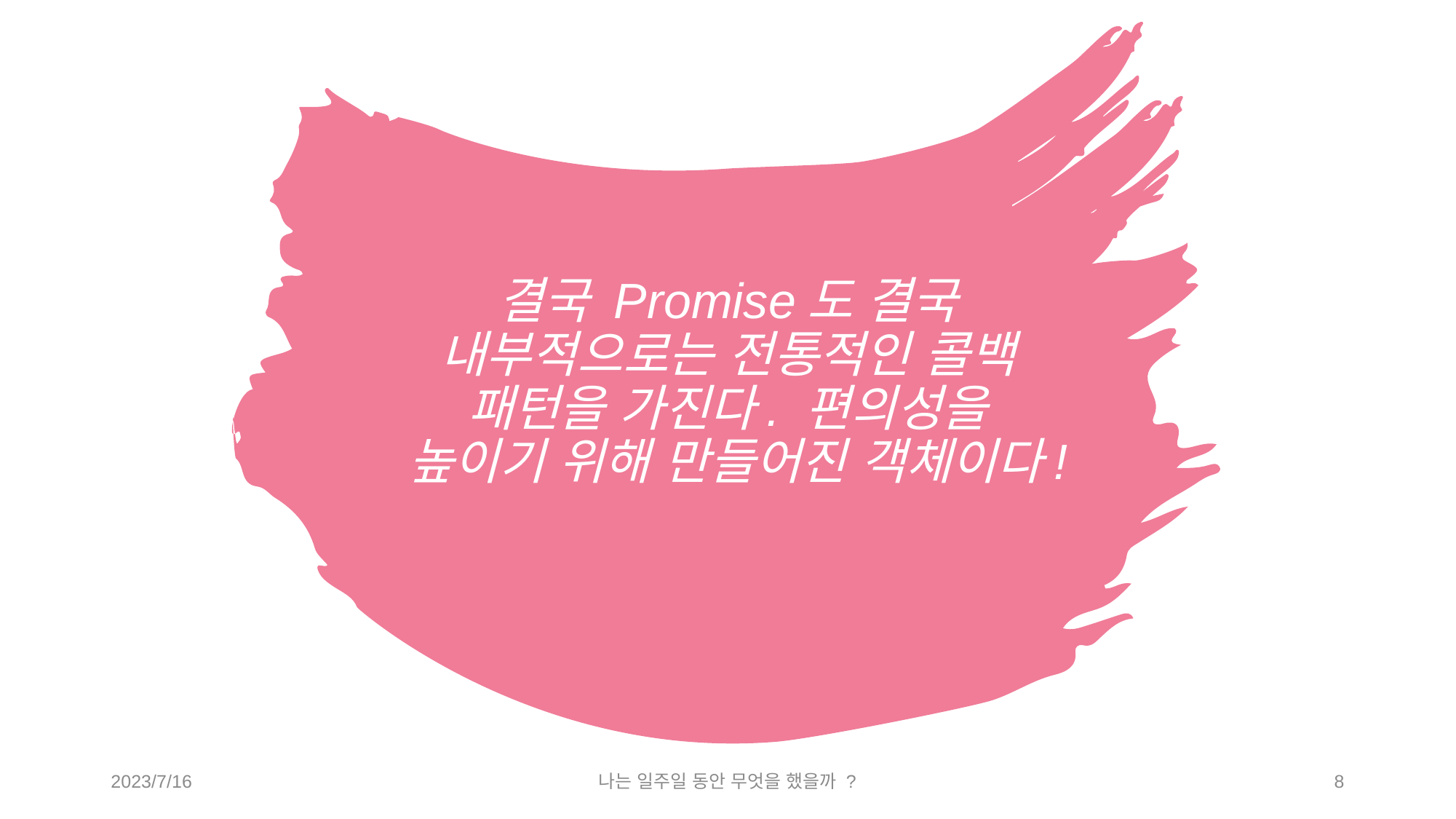

# 결국 Promise도 결국 내부적으로는 전통적인 콜백 패턴을 가진다. 편의성을 높이기 위해 만들어진 객체이다!

2023/7/16
나는 일주일 동안 무엇을 했을까 ?
8